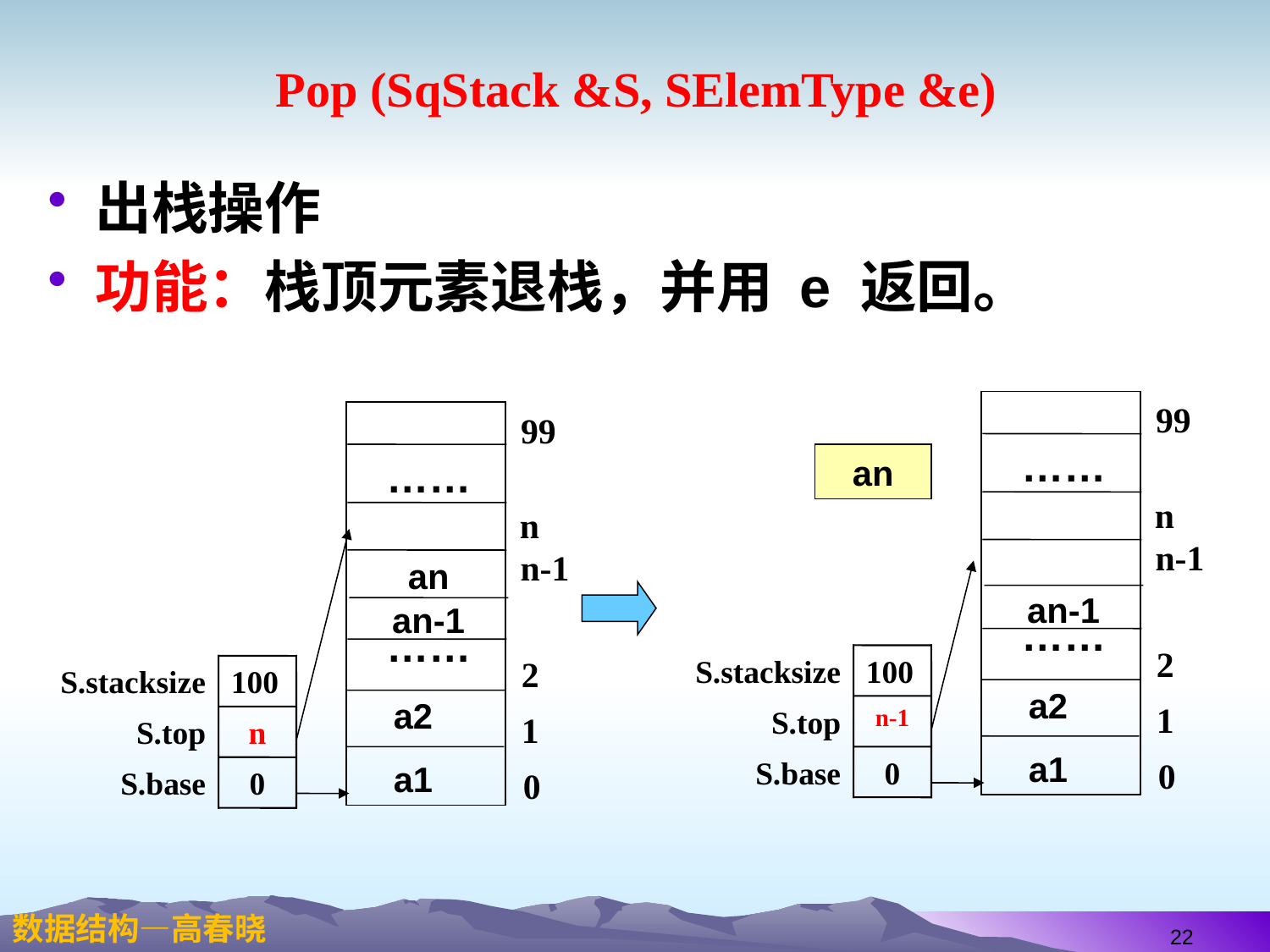

# Pop (SqStack &S, SElemType &e)
出栈操作
功能：栈顶元素退栈，并用 e 返回。

99

……
an
n

n-1

an-1

……

2
S.stacksize
100

a2

1
S.top
n-1

a1
S.base
0

0

99

……
n

n-1
an

an-1

……

2
S.stacksize
100

a2

1
S.top
n

a1
S.base
0

0

22